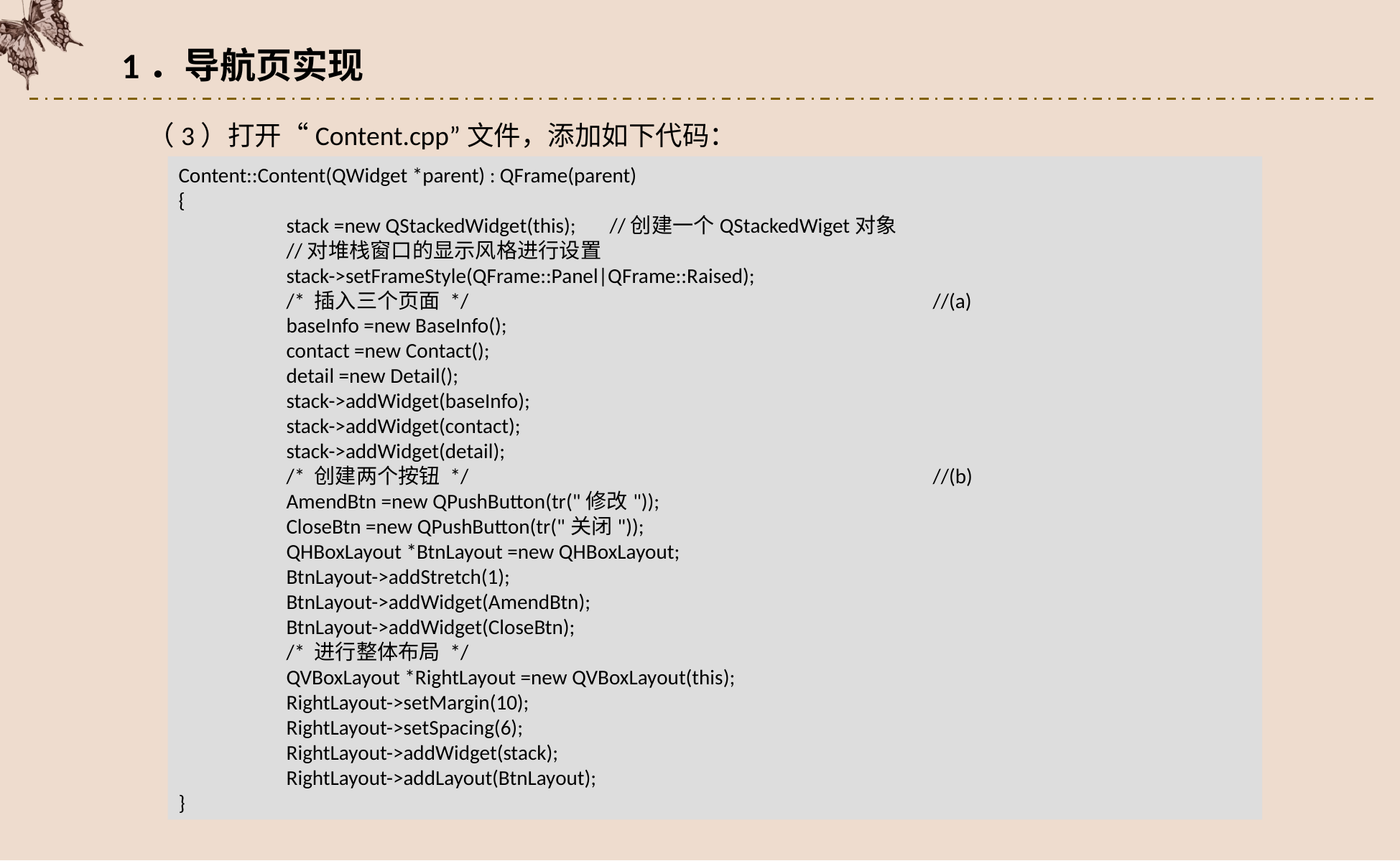

1．导航页实现
（3）打开“Content.cpp”文件，添加如下代码：
Content::Content(QWidget *parent) : QFrame(parent)
{
    	stack =new QStackedWidget(this);	//创建一个QStackedWiget对象
	//对堆栈窗口的显示风格进行设置
    	stack->setFrameStyle(QFrame::Panel|QFrame::Raised);
	/* 插入三个页面 */					//(a)
    	baseInfo =new BaseInfo();
    	contact =new Contact();
    	detail =new Detail();
    	stack->addWidget(baseInfo);
    	stack->addWidget(contact);
    	stack->addWidget(detail);
	/* 创建两个按钮 */					//(b)
    	AmendBtn =new QPushButton(tr("修改"));
    	CloseBtn =new QPushButton(tr("关闭"));
    	QHBoxLayout *BtnLayout =new QHBoxLayout;
    	BtnLayout->addStretch(1);
    	BtnLayout->addWidget(AmendBtn);
    	BtnLayout->addWidget(CloseBtn);
	/* 进行整体布局 */
    	QVBoxLayout *RightLayout =new QVBoxLayout(this);
    	RightLayout->setMargin(10);
    	RightLayout->setSpacing(6);
    	RightLayout->addWidget(stack);
    	RightLayout->addLayout(BtnLayout);
}